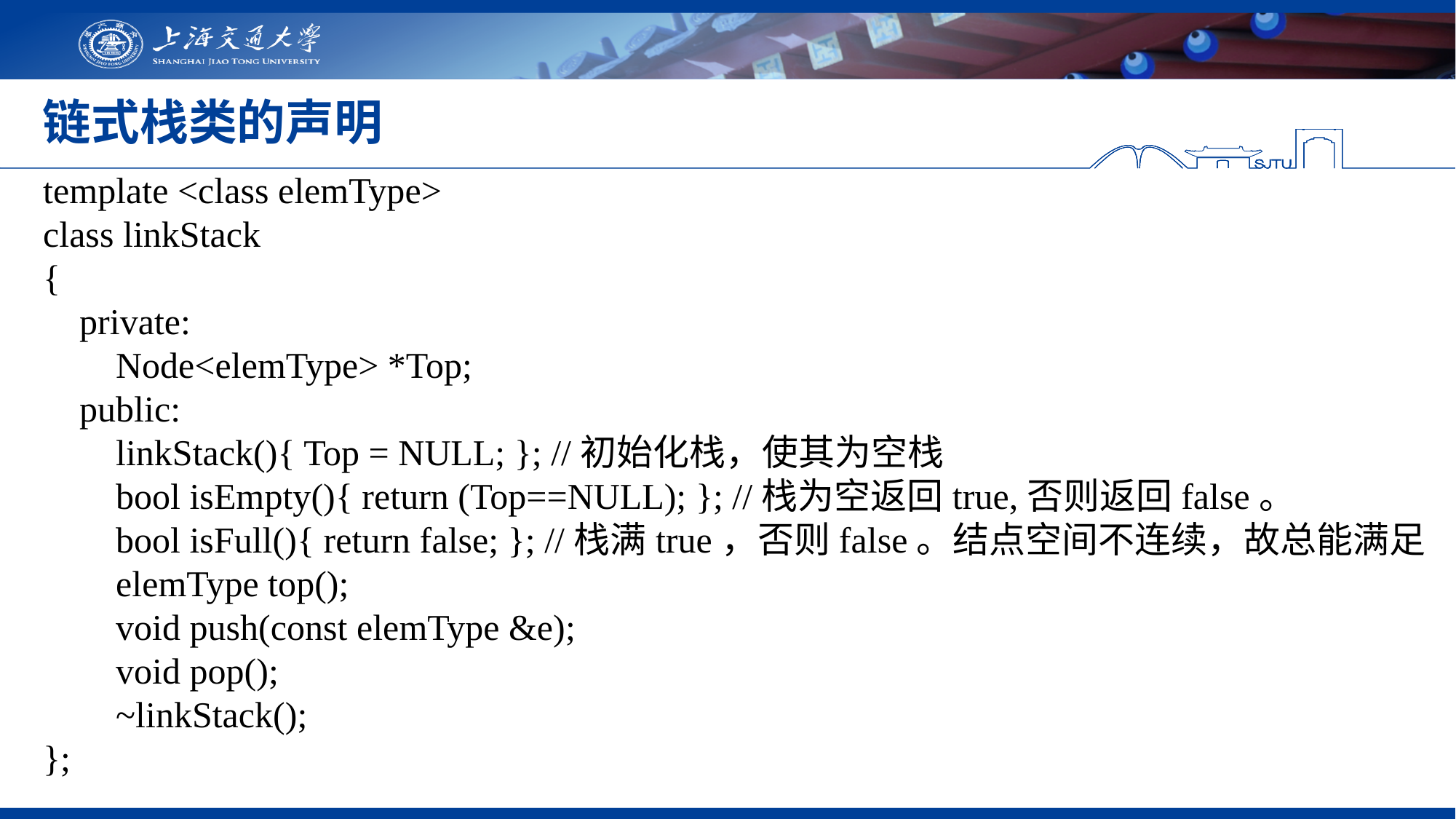

# 链式栈类的声明
template <class elemType>
class linkStack
{
    private:
        Node<elemType> *Top;
    public:
        linkStack(){ Top = NULL; }; //初始化栈，使其为空栈
        bool isEmpty(){ return (Top==NULL); }; //栈为空返回true,否则返回false。
        bool isFull(){ return false; }; //栈满true，否则false。结点空间不连续，故总能满足
        elemType top();
        void push(const elemType &e);
        void pop();
        ~linkStack();
};